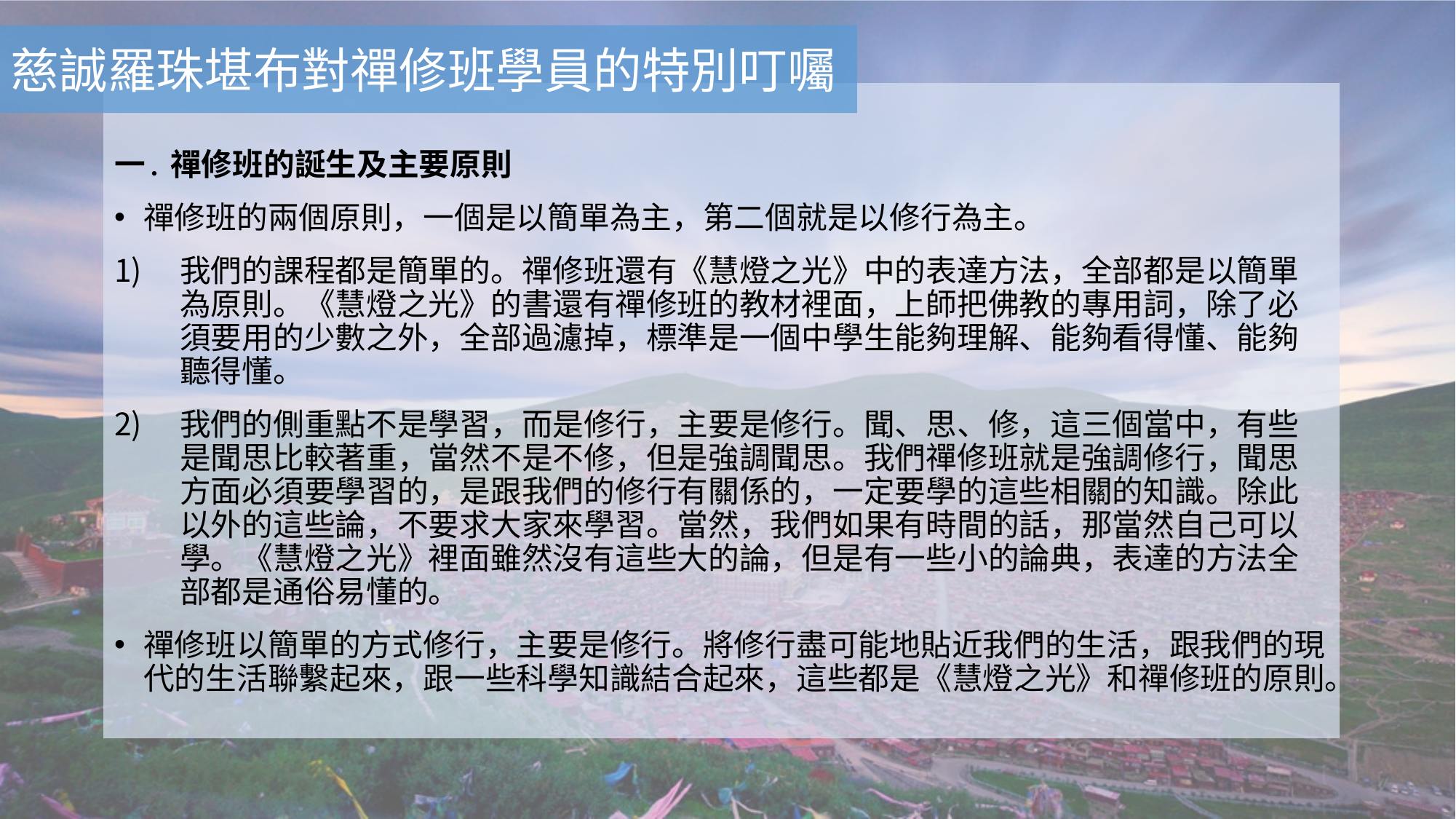

慈誠羅珠堪布對禪修班學員的特別叮囑

一. 禪修班的誕生及主要原則
禪修班的兩個原則，一個是以簡單為主，第二個就是以修行為主。
我們的課程都是簡單的。禪修班還有《慧燈之光》中的表達方法，全部都是以簡單為原則。《慧燈之光》的書還有禪修班的教材裡面，上師把佛教的專用詞，除了必須要用的少數之外，全部過濾掉，標準是一個中學生能夠理解、能夠看得懂、能夠聽得懂。
我們的側重點不是學習，而是修行，主要是修行。聞、思、修，這三個當中，有些是聞思比較著重，當然不是不修，但是強調聞思。我們禪修班就是強調修行，聞思方面必須要學習的，是跟我們的修行有關係的，一定要學的這些相關的知識。除此以外的這些論，不要求大家來學習。當然，我們如果有時間的話，那當然自己可以學。《慧燈之光》裡面雖然沒有這些大的論，但是有一些小的論典，表達的方法全部都是通俗易懂的。
禪修班以簡單的方式修行，主要是修行。將修行盡可能地貼近我們的生活，跟我們的現代的生活聯繫起來，跟一些科學知識結合起來，這些都是《慧燈之光》和禪修班的原則。